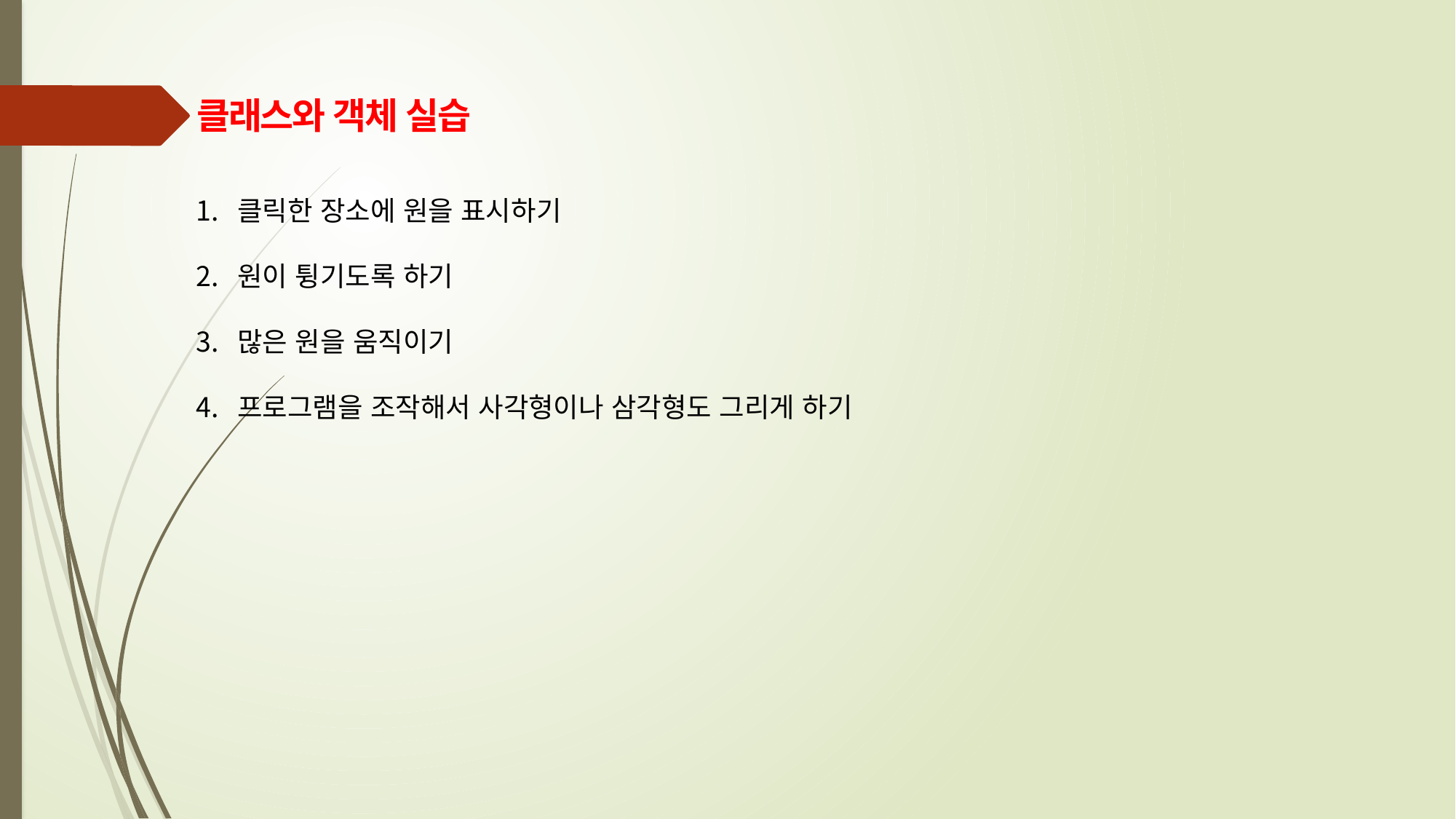

클래스와 객체 실습
클릭한 장소에 원을 표시하기

원이 튕기도록 하기

많은 원을 움직이기

프로그램을 조작해서 사각형이나 삼각형도 그리게 하기